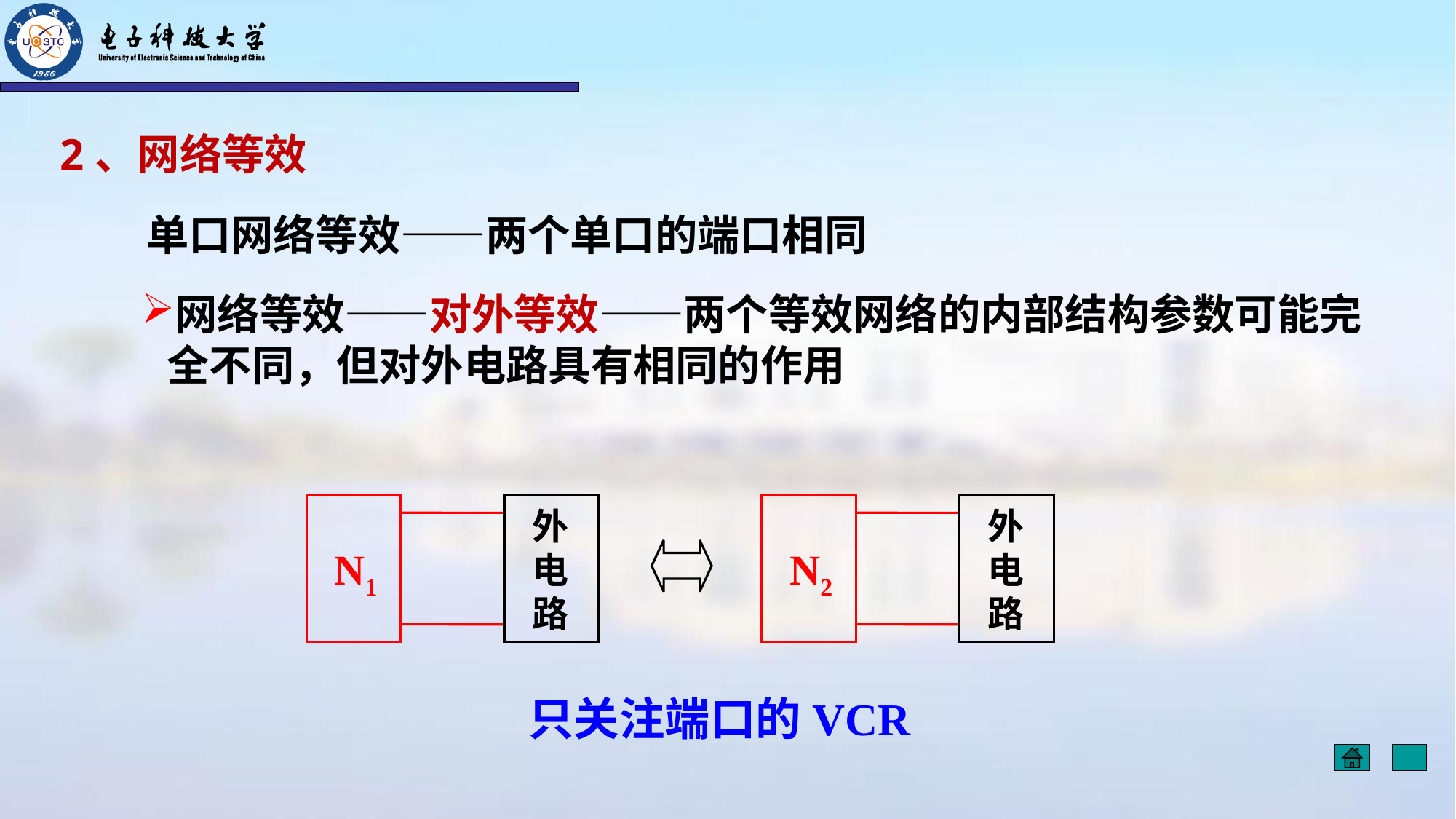

2、网络等效
单口网络等效——两个单口的端口相同
网络等效——对外等效——两个等效网络的内部结构参数可能完全不同，但对外电路具有相同的作用

外
电
路

N1

外
电
路

N2

只关注端口的VCR